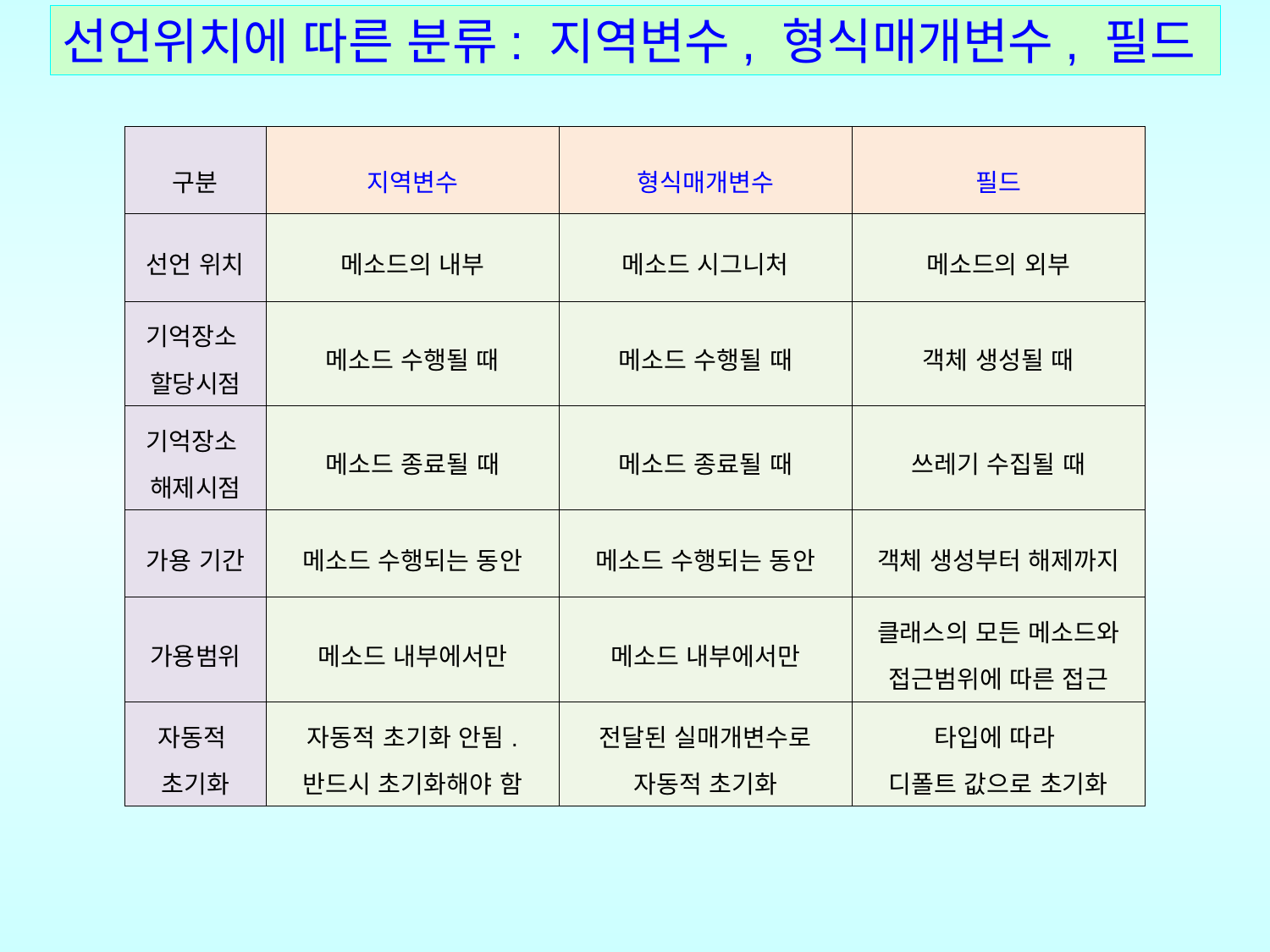

# 선언위치에 따른 분류: 지역변수, 형식매개변수, 필드
| 구분 | 지역변수 | 형식매개변수 | 필드 |
| --- | --- | --- | --- |
| 선언 위치 | 메소드의 내부 | 메소드 시그니처 | 메소드의 외부 |
| 기억장소 할당시점 | 메소드 수행될 때 | 메소드 수행될 때 | 객체 생성될 때 |
| 기억장소 해제시점 | 메소드 종료될 때 | 메소드 종료될 때 | 쓰레기 수집될 때 |
| 가용 기간 | 메소드 수행되는 동안 | 메소드 수행되는 동안 | 객체 생성부터 해제까지 |
| 가용범위 | 메소드 내부에서만 | 메소드 내부에서만 | 클래스의 모든 메소드와 접근범위에 따른 접근 |
| 자동적 초기화 | 자동적 초기화 안됨. 반드시 초기화해야 함 | 전달된 실매개변수로 자동적 초기화 | 타입에 따라 디폴트 값으로 초기화 |